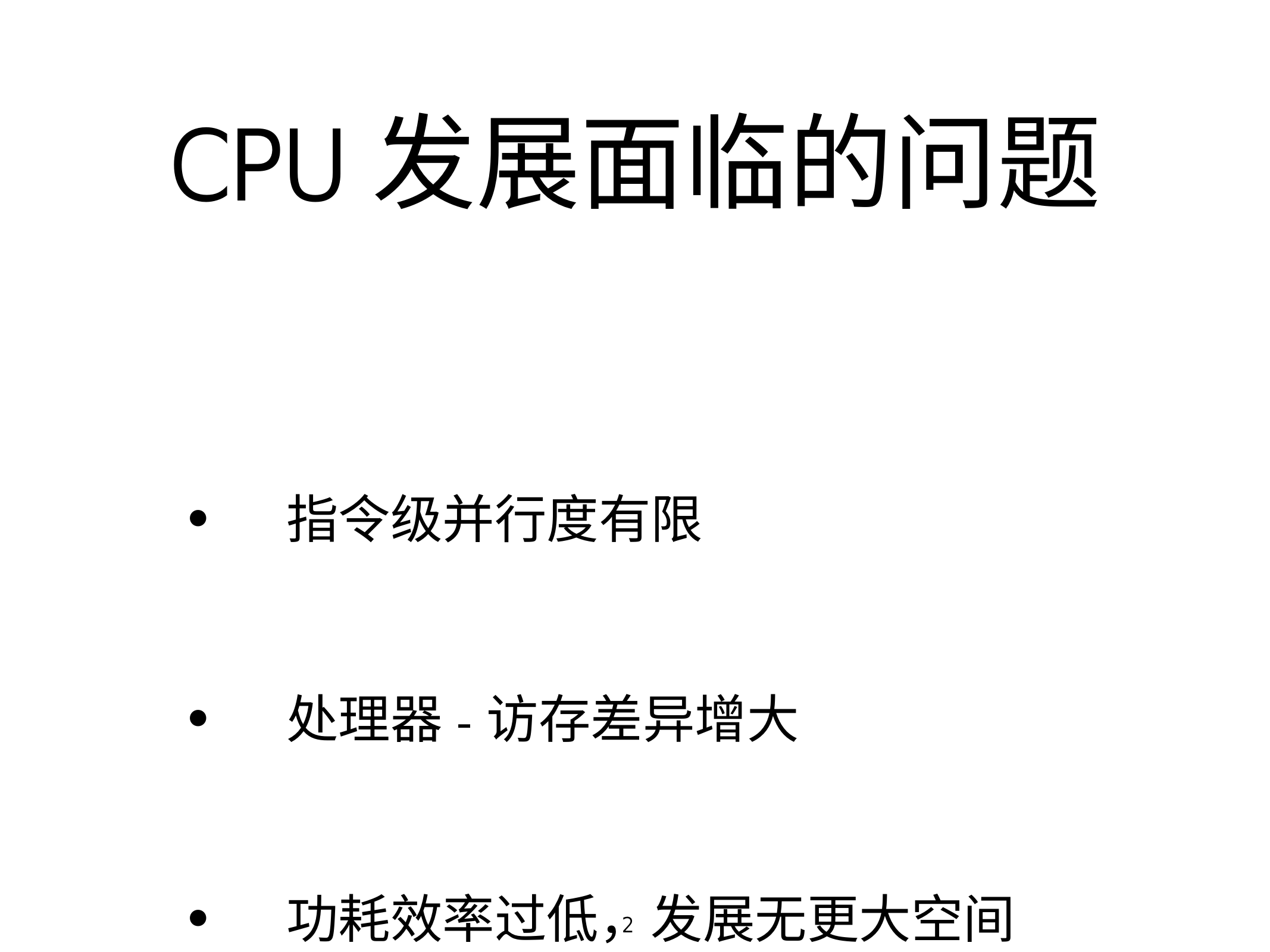

# CPU发展面临的问题
• 指令级并行度有限
• 处理器-访存差异增大
• 功耗效率过低，发展无更大空间
2